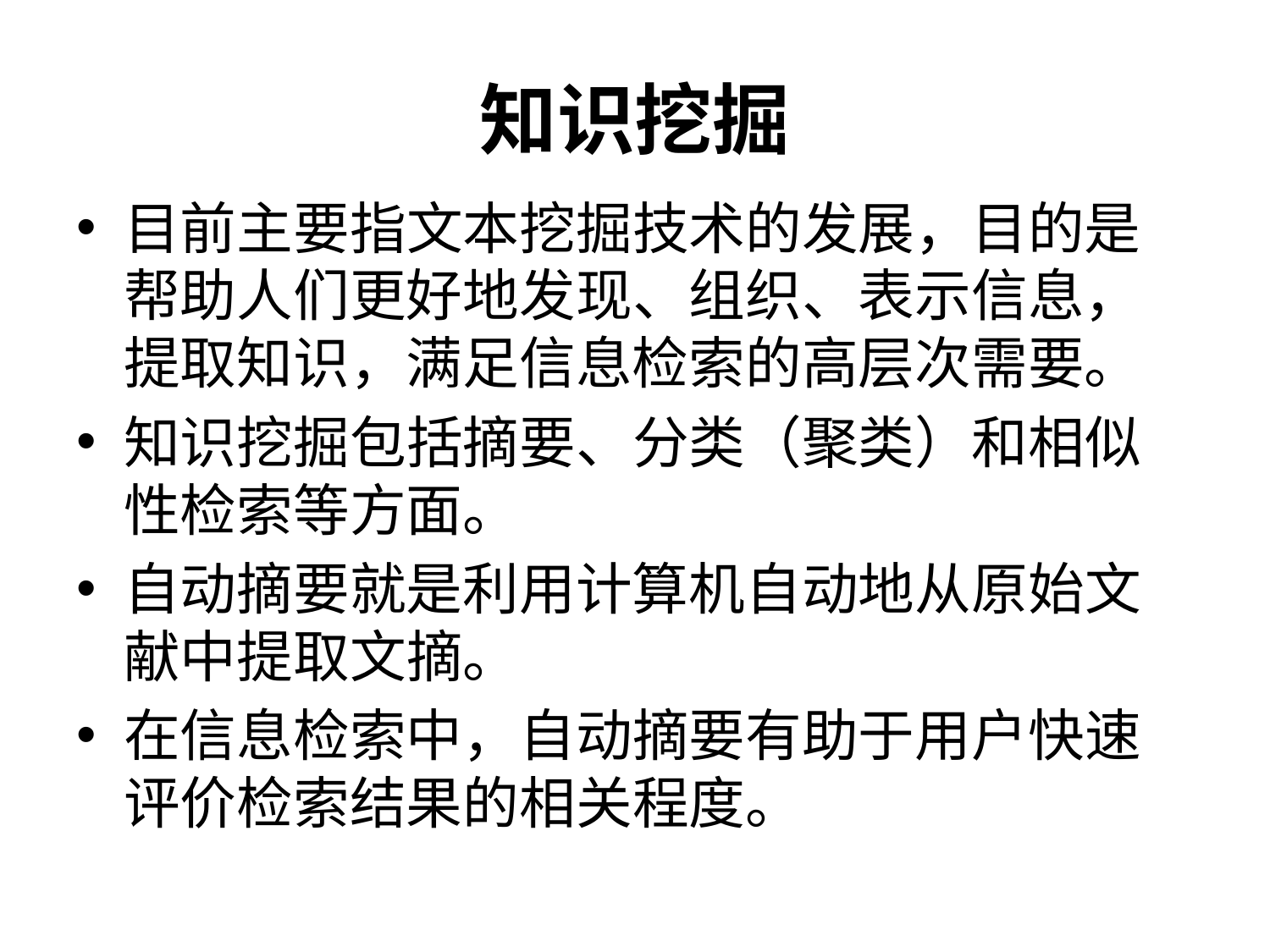

# 知识挖掘
目前主要指文本挖掘技术的发展，目的是帮助人们更好地发现、组织、表示信息，提取知识，满足信息检索的高层次需要。
知识挖掘包括摘要、分类（聚类）和相似性检索等方面。
自动摘要就是利用计算机自动地从原始文献中提取文摘。
在信息检索中，自动摘要有助于用户快速评价检索结果的相关程度。